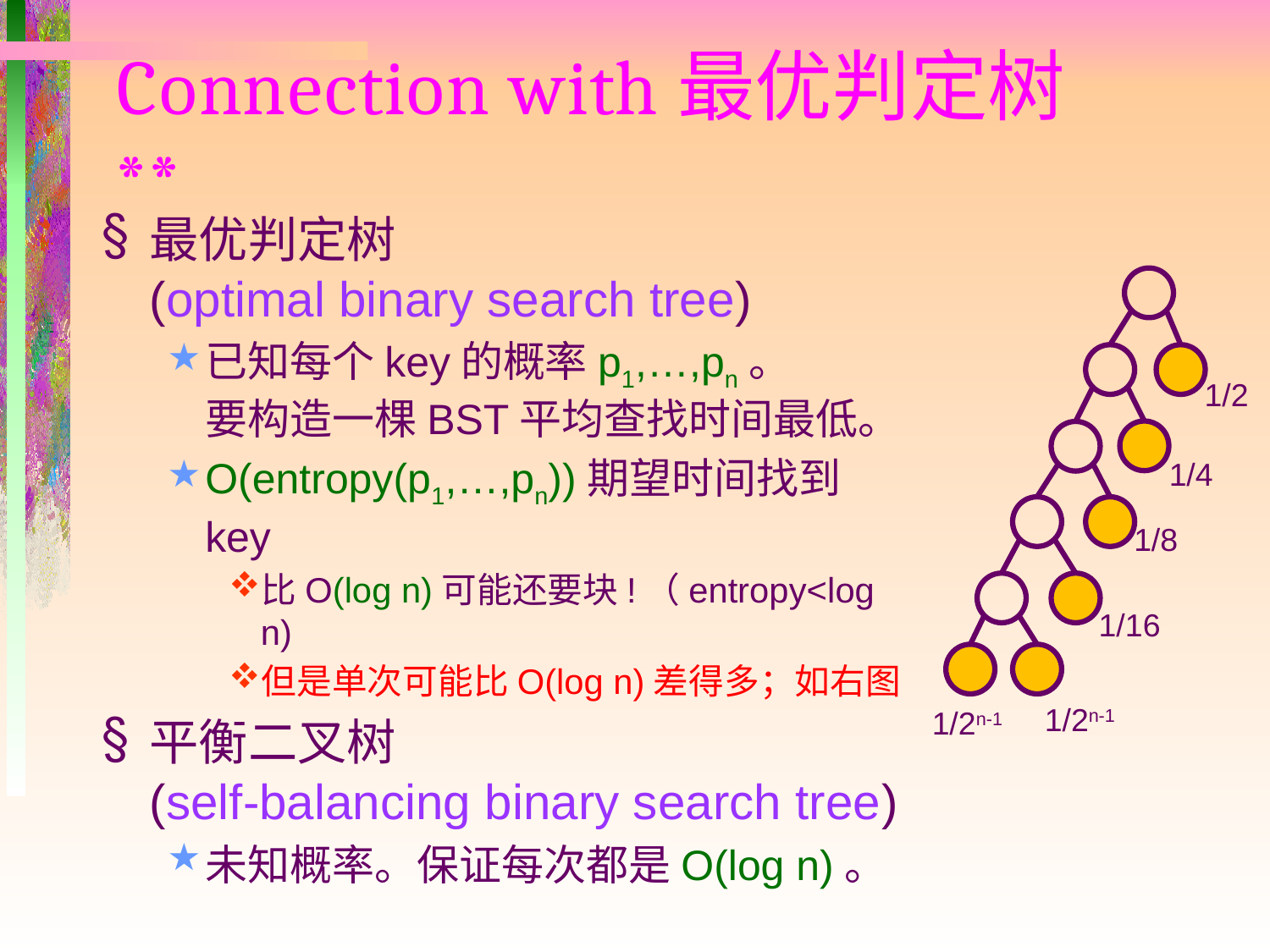

# Connection with最优判定树  **
最优判定树
(optimal binary search tree)
已知每个key的概率p1,…,pn。
要构造一棵BST平均查找时间最低。
O(entropy(p1,…,pn))期望时间找到key
比O(log n)可能还要块!（entropy<log n)
但是单次可能比O(log n)差得多；如右图
平衡二叉树
(self-balancing binary search tree)
未知概率。保证每次都是O(log n)。

1/2

1/4

1/8

1/16

1/2n-1
1/2n-1